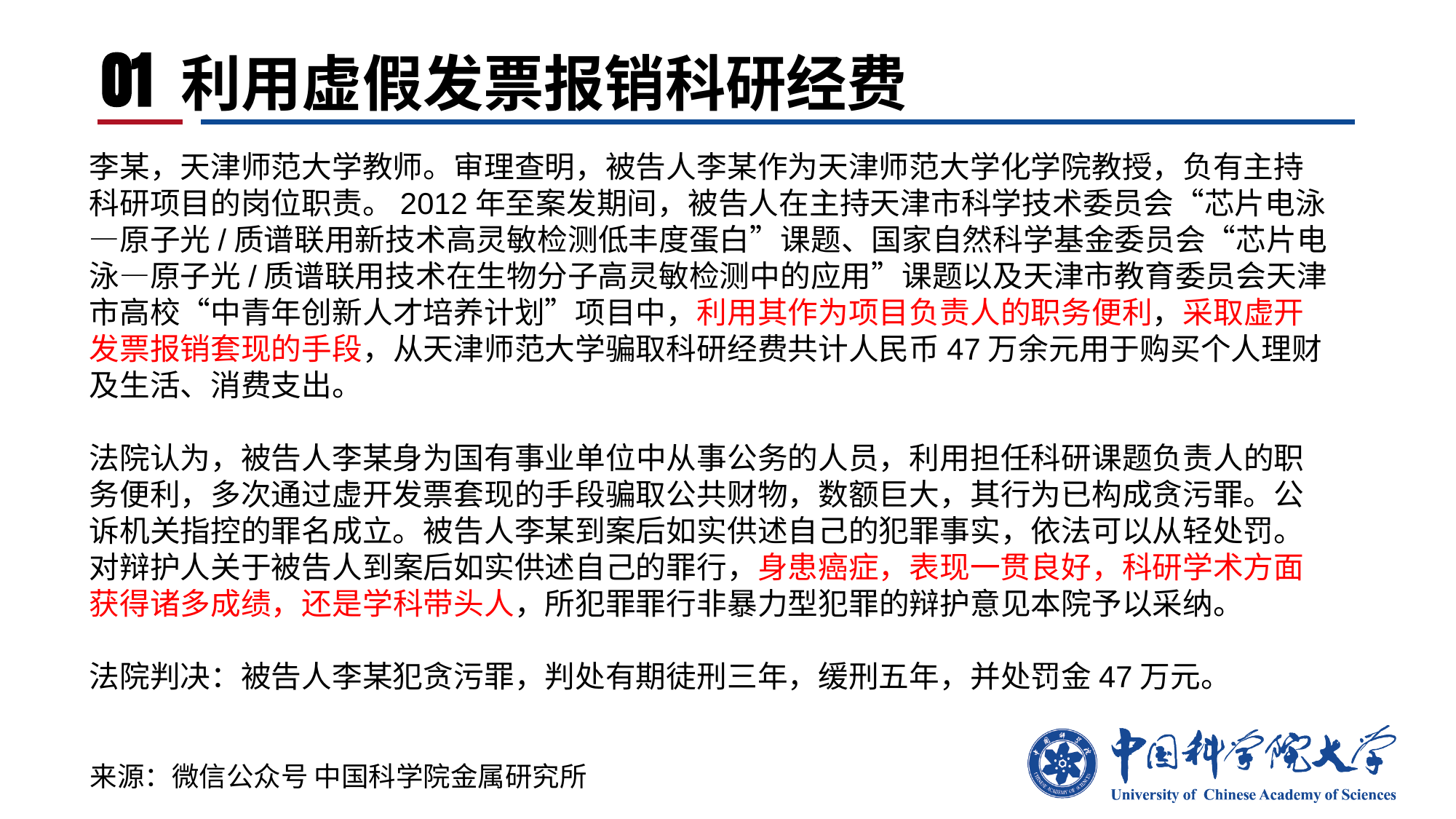

# 01 利用虚假发票报销科研经费
李某，天津师范大学教师。审理查明，被告人李某作为天津师范大学化学院教授，负有主持科研项目的岗位职责。2012年至案发期间，被告人在主持天津市科学技术委员会“芯片电泳—原子光/质谱联用新技术高灵敏检测低丰度蛋白”课题、国家自然科学基金委员会“芯片电泳—原子光/质谱联用技术在生物分子高灵敏检测中的应用”课题以及天津市教育委员会天津市高校“中青年创新人才培养计划”项目中，利用其作为项目负责人的职务便利，采取虚开发票报销套现的手段，从天津师范大学骗取科研经费共计人民币47万余元用于购买个人理财及生活、消费支出。

法院认为，被告人李某身为国有事业单位中从事公务的人员，利用担任科研课题负责人的职务便利，多次通过虚开发票套现的手段骗取公共财物，数额巨大，其行为已构成贪污罪。公诉机关指控的罪名成立。被告人李某到案后如实供述自己的犯罪事实，依法可以从轻处罚。对辩护人关于被告人到案后如实供述自己的罪行，身患癌症，表现一贯良好，科研学术方面获得诸多成绩，还是学科带头人，所犯罪罪行非暴力型犯罪的辩护意见本院予以采纳。

法院判决：被告人李某犯贪污罪，判处有期徒刑三年，缓刑五年，并处罚金47万元。
来源：微信公众号 中国科学院金属研究所